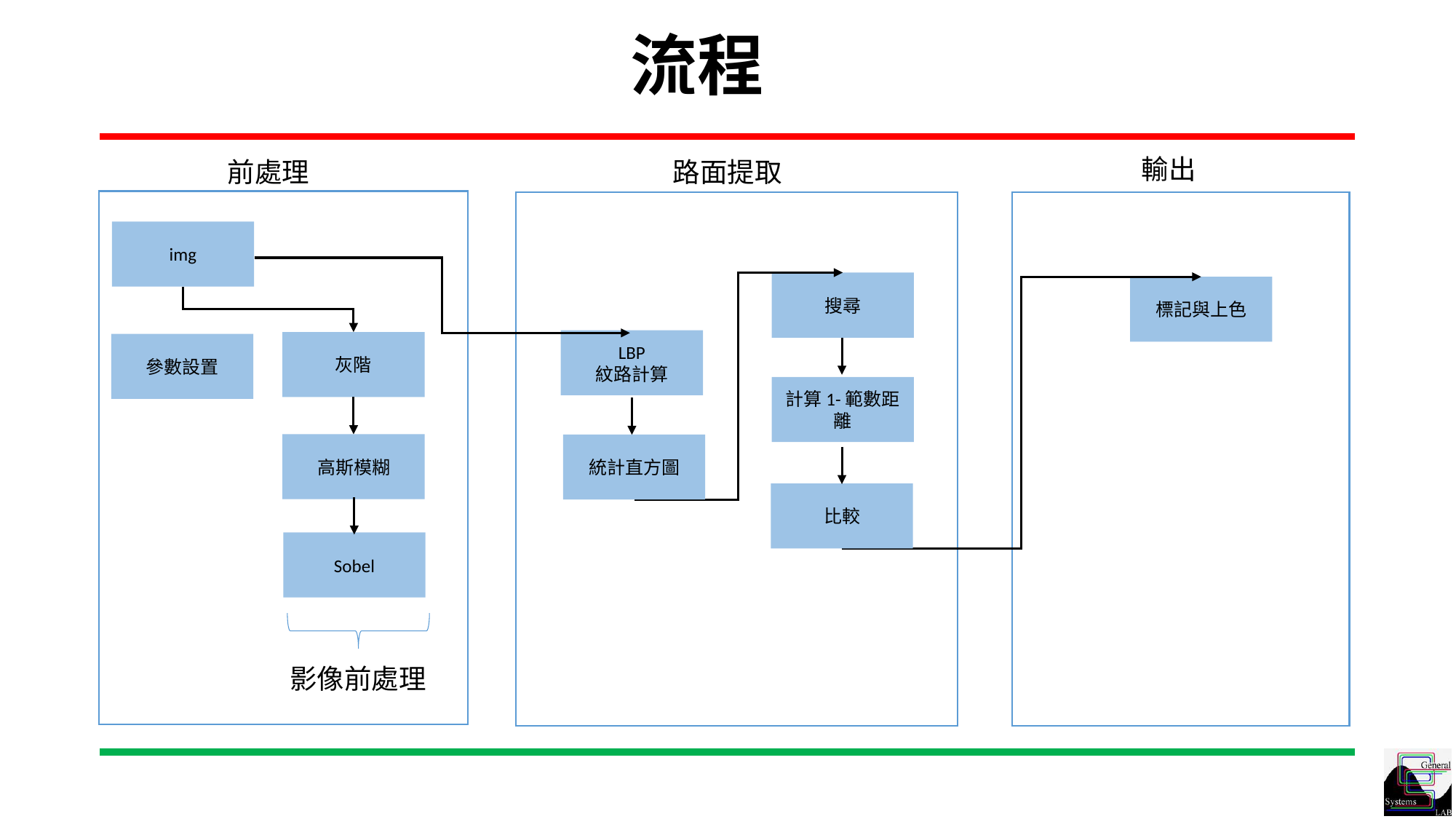

# 流程
輸出
前處理
路面提取

img
搜尋
標記與上色
LBP
紋路計算
灰階
參數設置
計算1-範數距離
高斯模糊
統計直方圖
比較
Sobel

影像前處理